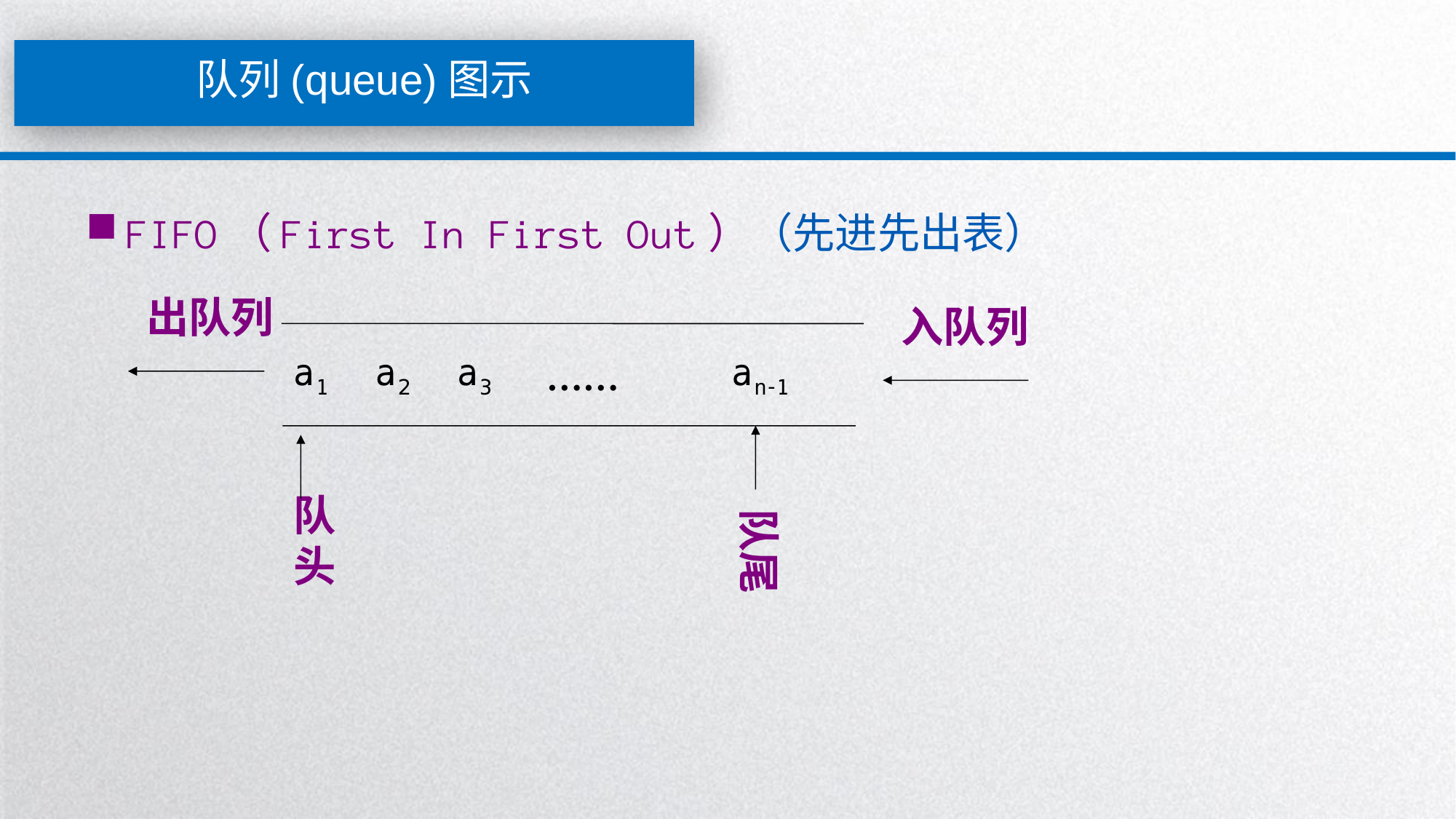

# 队列(queue)图示
FIFO（First In First Out）（先进先出表）
出队列

入队列

a1
a2
a3
an-1
……

队尾

队
头